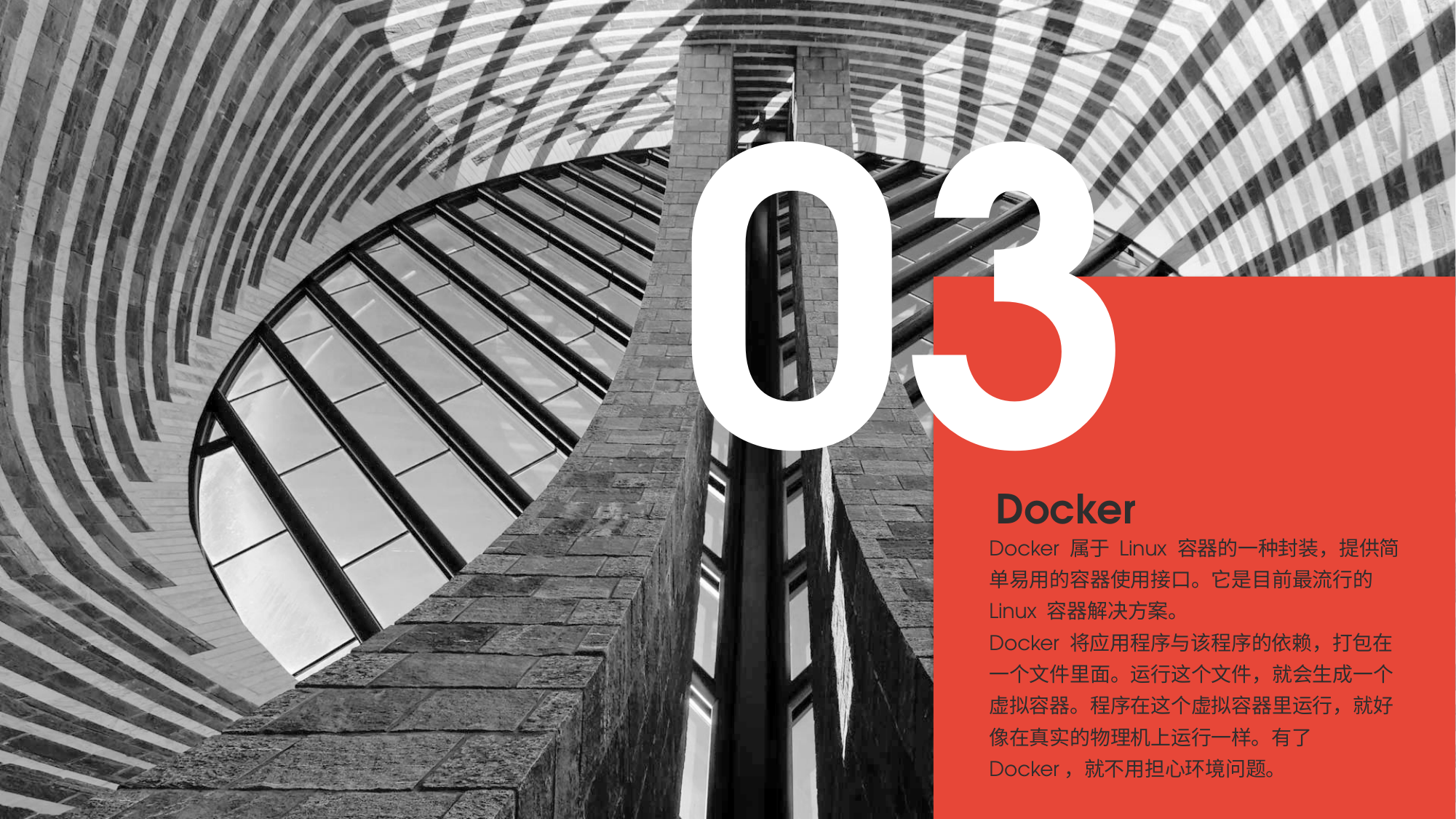

03

Docker
Docker 属于 Linux 容器的一种封装，提供简单易用的容器使用接口。它是目前最流行的 Linux 容器解决方案。
Docker 将应用程序与该程序的依赖，打包在一个文件里面。运行这个文件，就会生成一个虚拟容器。程序在这个虚拟容器里运行，就好像在真实的物理机上运行一样。有了 Docker，就不用担心环境问题。